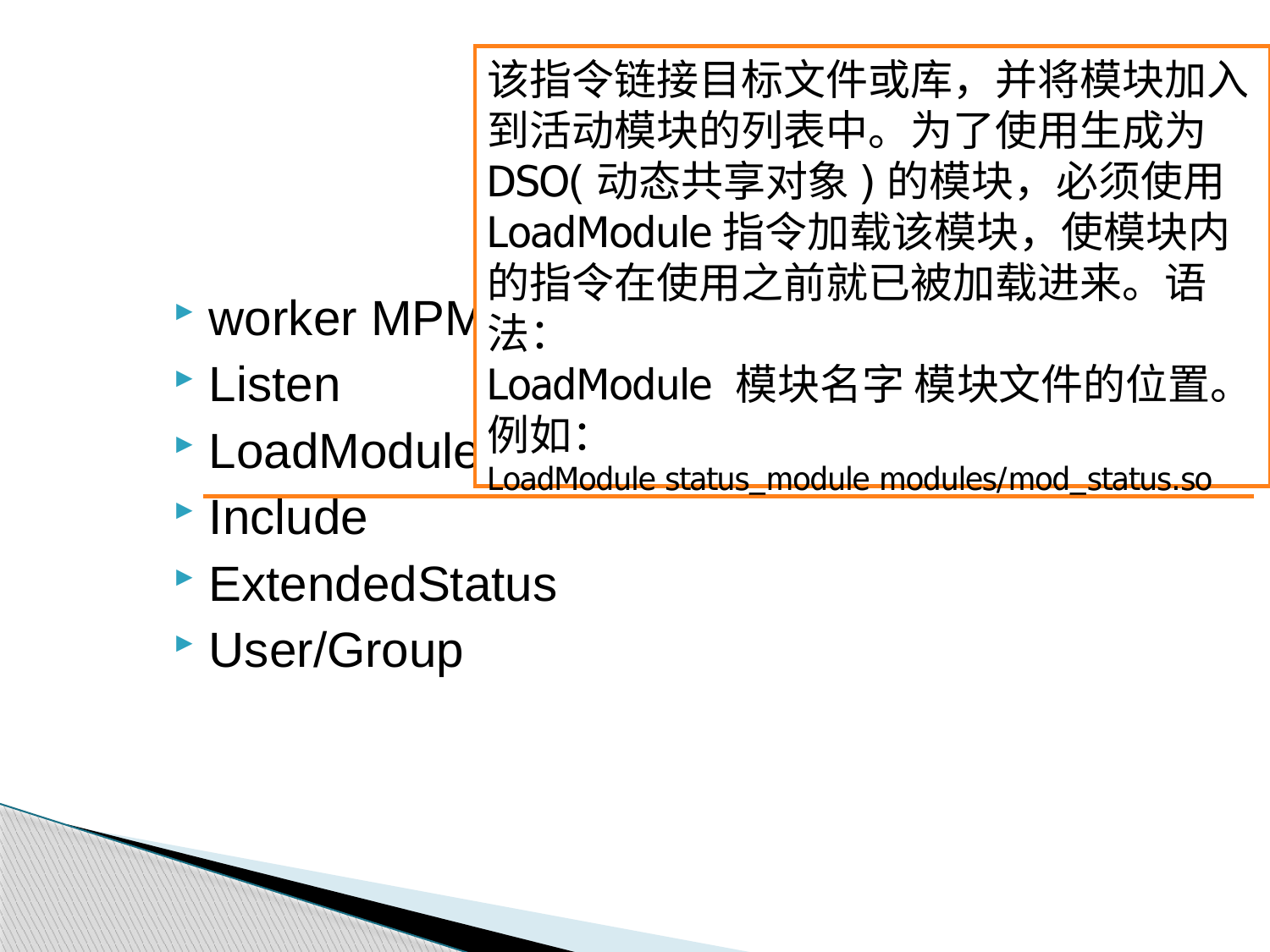

#
该指令链接目标文件或库，并将模块加入到活动模块的列表中。为了使用生成为DSO(动态共享对象)的模块，必须使用LoadModule指令加载该模块，使模块内的指令在使用之前就已被加载进来。语法：
LoadModule 模块名字 模块文件的位置。
例如：
LoadModule status_module modules/mod_status.so
worker MPM
Listen
LoadModule
Include
ExtendedStatus
User/Group